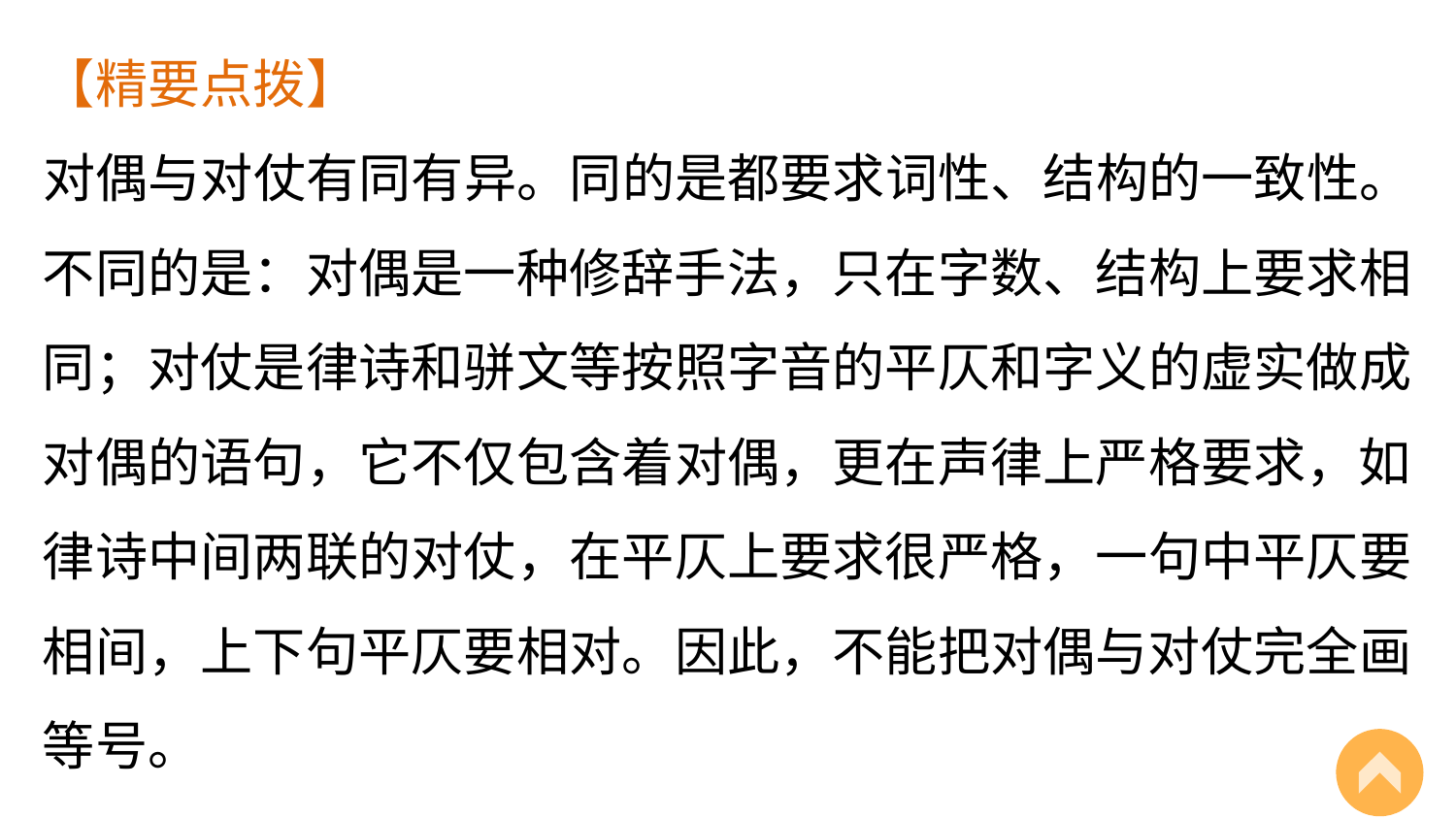

【精要点拨】
对偶与对仗有同有异。同的是都要求词性、结构的一致性。不同的是：对偶是一种修辞手法，只在字数、结构上要求相同；对仗是律诗和骈文等按照字音的平仄和字义的虚实做成对偶的语句，它不仅包含着对偶，更在声律上严格要求，如律诗中间两联的对仗，在平仄上要求很严格，一句中平仄要相间，上下句平仄要相对。因此，不能把对偶与对仗完全画等号。